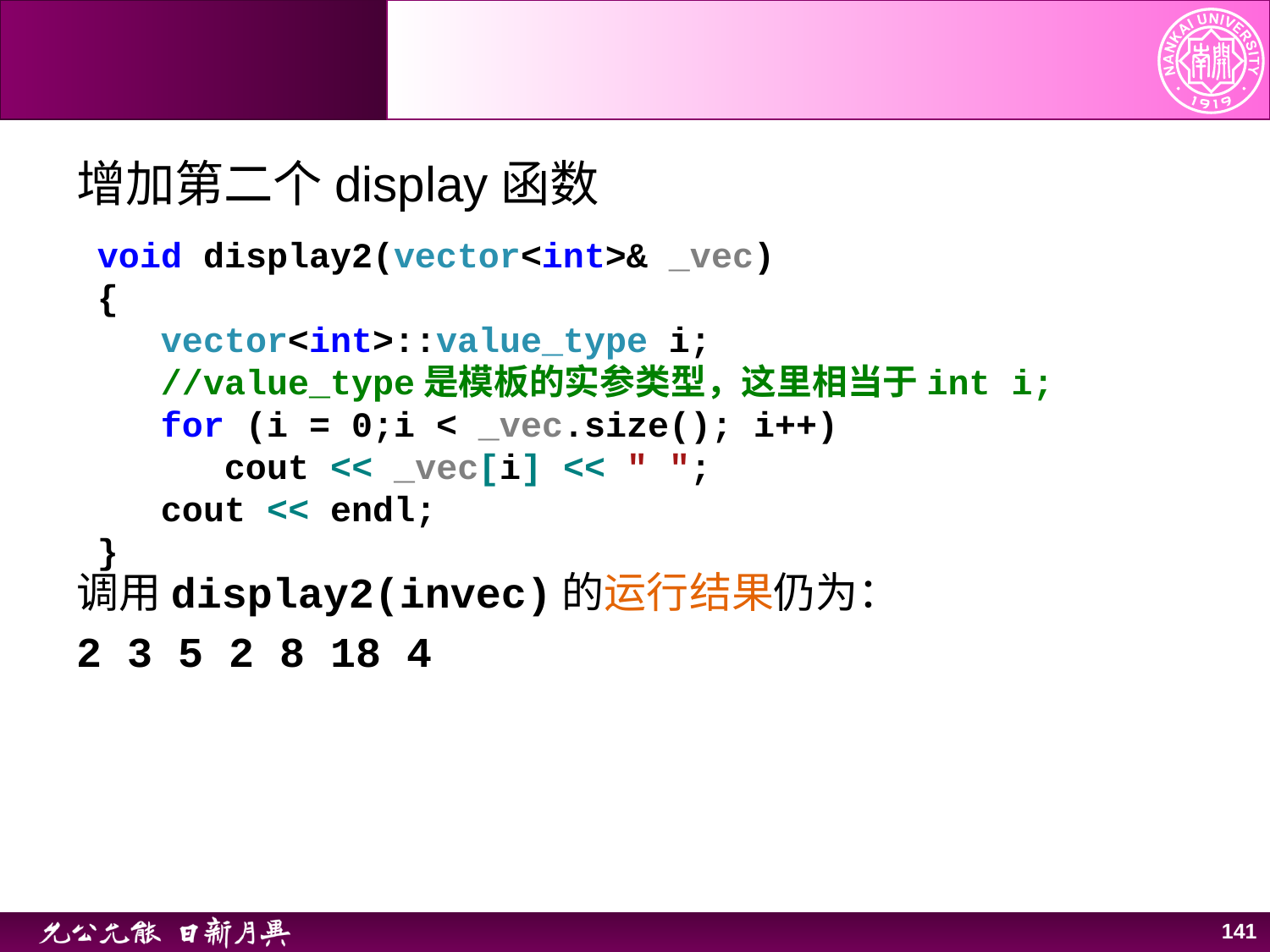

增加第二个display函数

调用display2(invec)的运行结果仍为：
2 3 5 2 8 18 4

void display2(vector<int>& _vec)
{
   vector<int>::value_type i;
   //value_type是模板的实参类型，这里相当于int i;
   for (i = 0;i < _vec.size(); i++)
      cout << _vec[i] << " ";
   cout << endl;
}
141